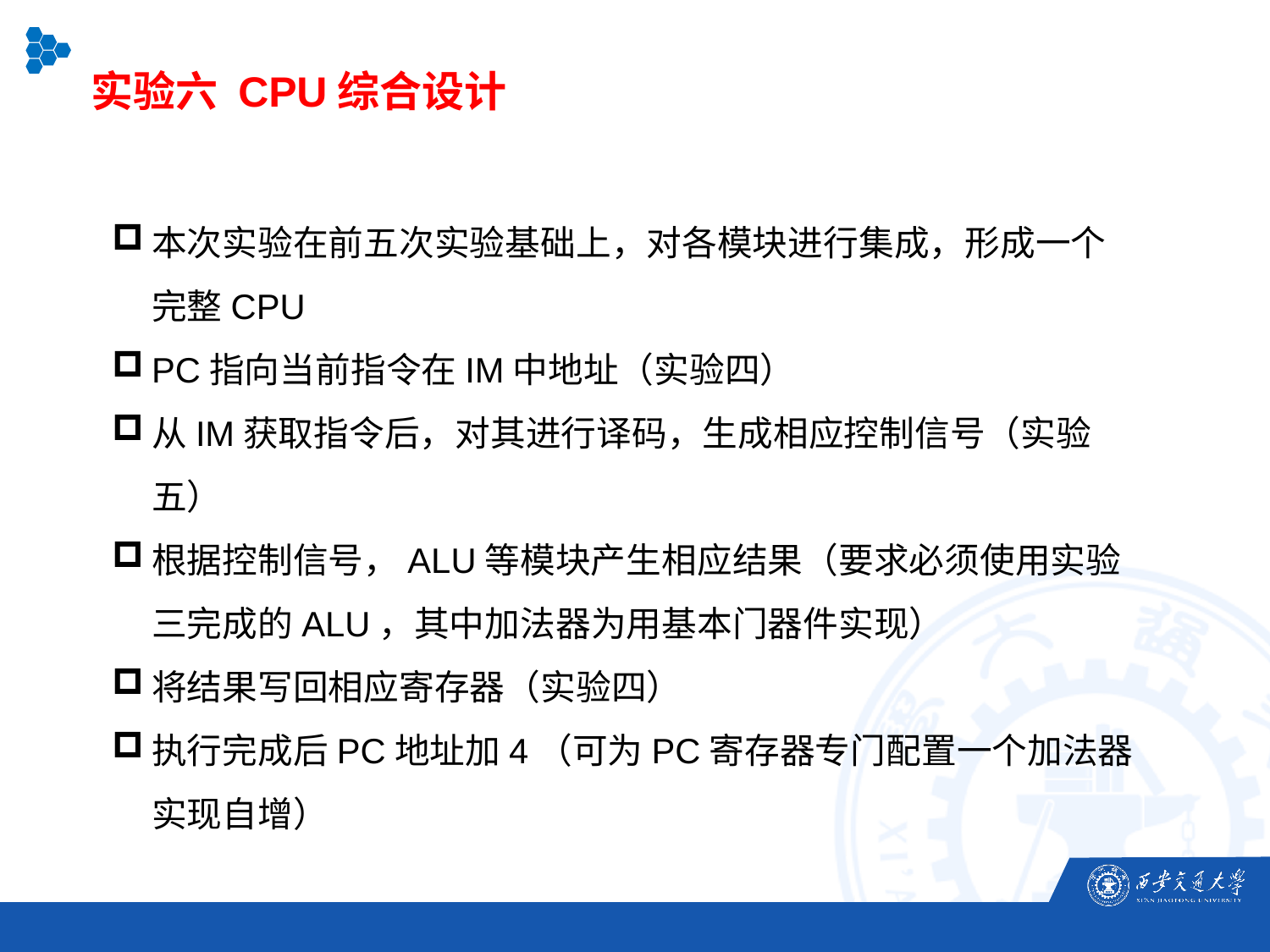

实验六 CPU综合设计
本次实验在前五次实验基础上，对各模块进行集成，形成一个完整CPU
PC指向当前指令在IM中地址（实验四）
从IM获取指令后，对其进行译码，生成相应控制信号（实验五）
根据控制信号，ALU等模块产生相应结果（要求必须使用实验三完成的ALU，其中加法器为用基本门器件实现）
将结果写回相应寄存器（实验四）
执行完成后PC地址加4（可为PC寄存器专门配置一个加法器实现自增）